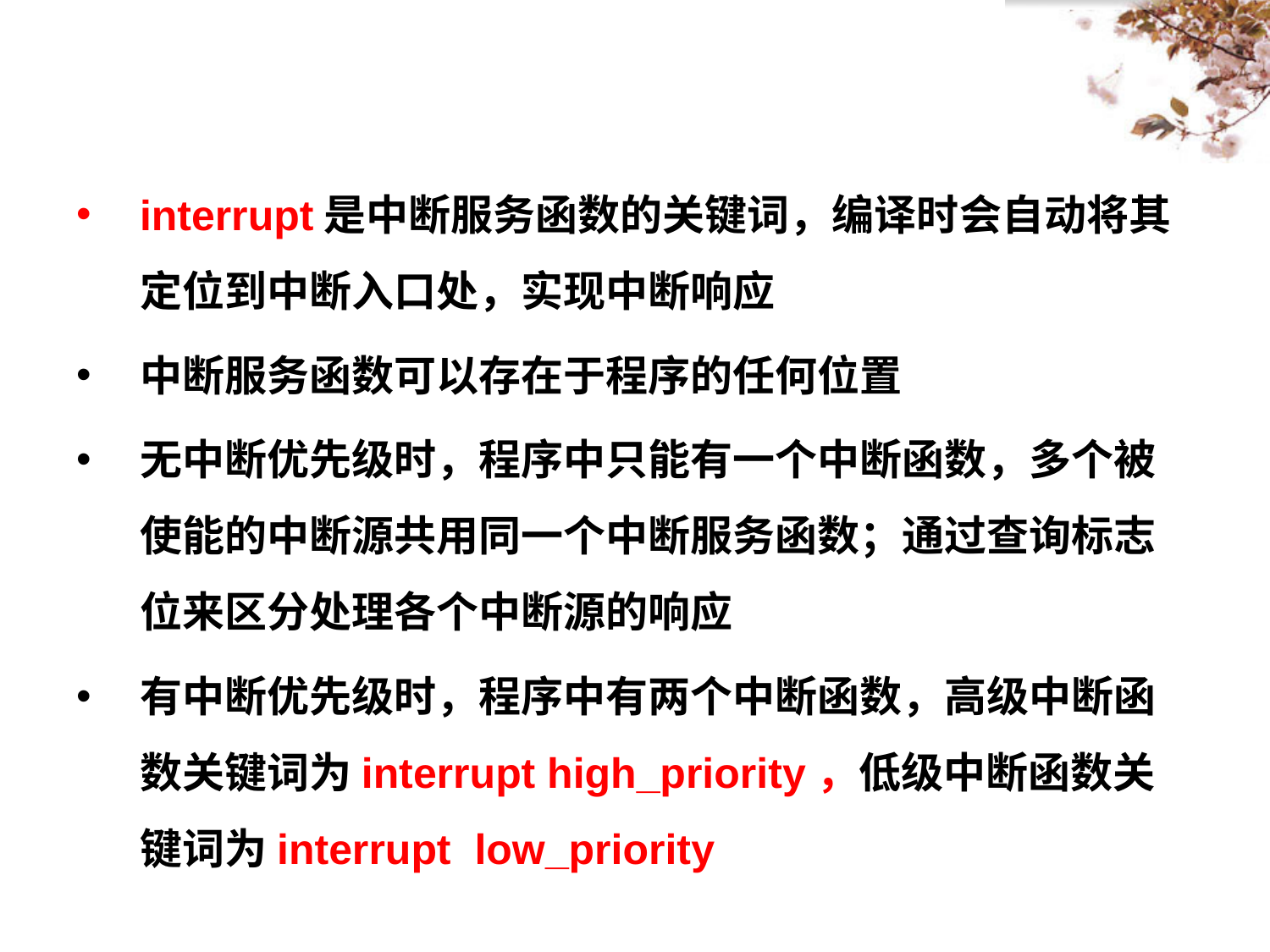

#
interrupt是中断服务函数的关键词，编译时会自动将其定位到中断入口处，实现中断响应
中断服务函数可以存在于程序的任何位置
无中断优先级时，程序中只能有一个中断函数，多个被使能的中断源共用同一个中断服务函数；通过查询标志位来区分处理各个中断源的响应
有中断优先级时，程序中有两个中断函数，高级中断函数关键词为interrupt high_priority，低级中断函数关键词为interrupt  low_priority